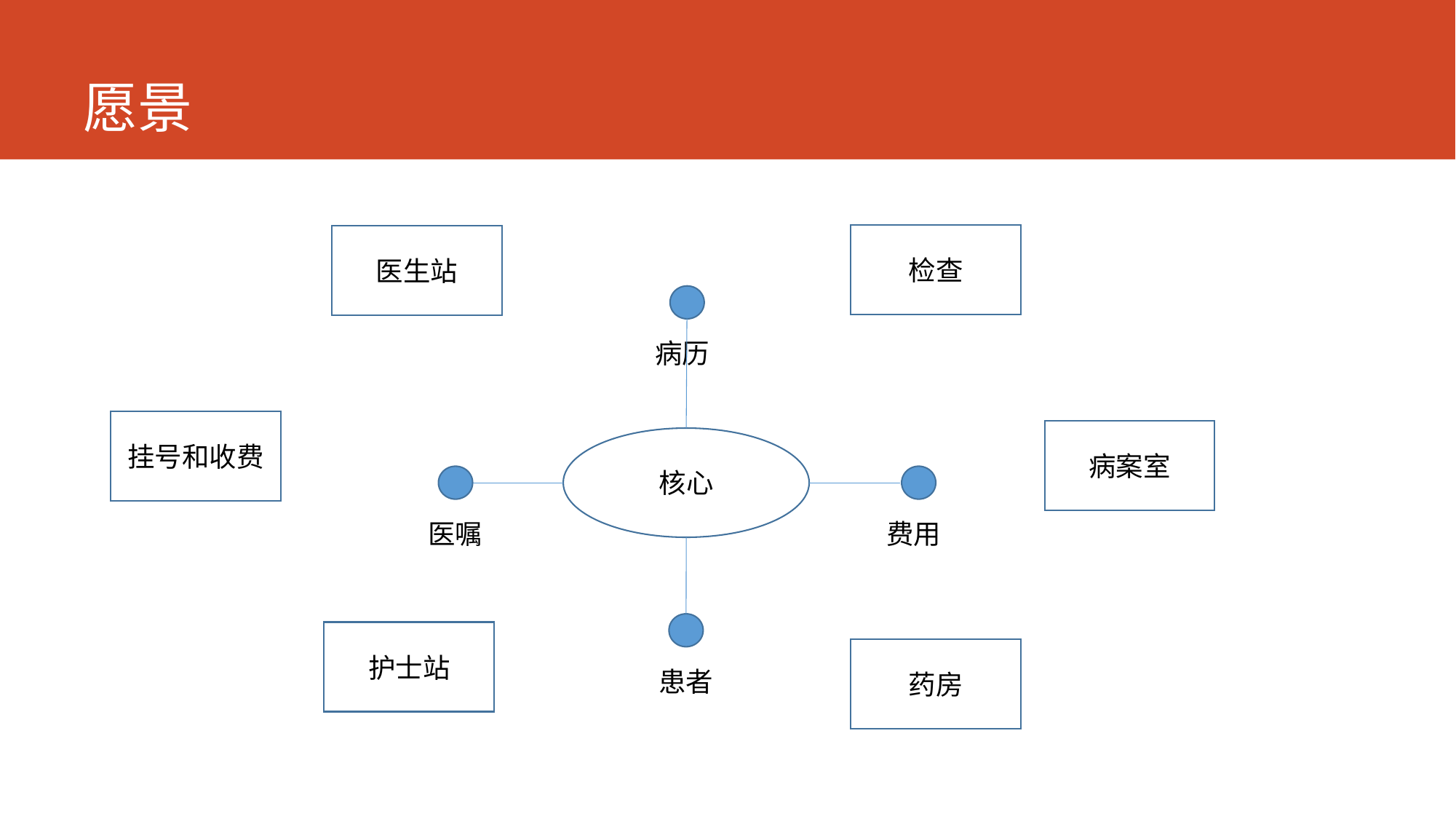

# 愿景
检查
医生站

病历
挂号和收费
病案室
核心

医嘱
费用

护士站
药房
患者